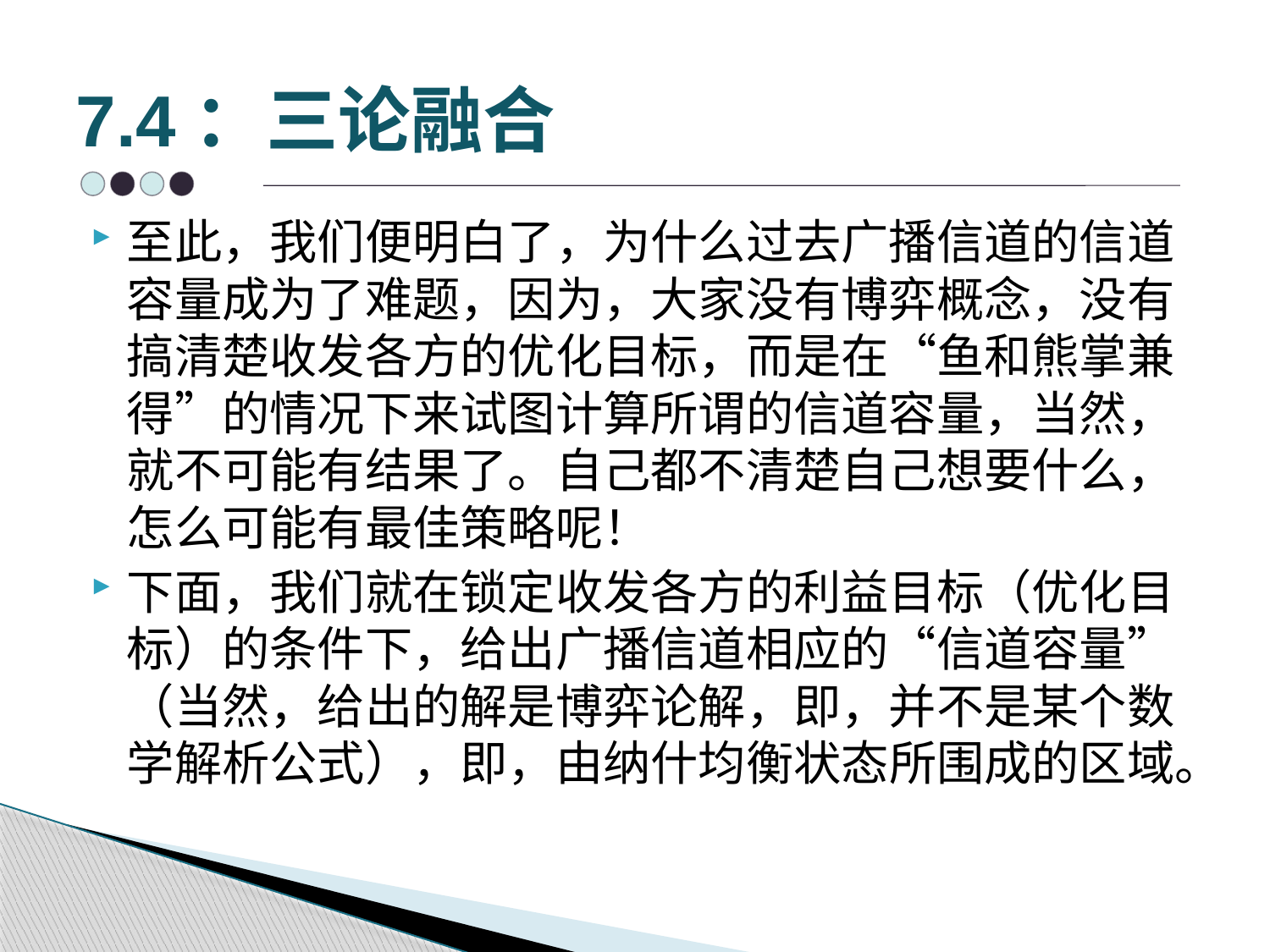

# 7.4：三论融合

至此，我们便明白了，为什么过去广播信道的信道容量成为了难题，因为，大家没有博弈概念，没有搞清楚收发各方的优化目标，而是在“鱼和熊掌兼得”的情况下来试图计算所谓的信道容量，当然，就不可能有结果了。自己都不清楚自己想要什么，怎么可能有最佳策略呢！
下面，我们就在锁定收发各方的利益目标（优化目标）的条件下，给出广播信道相应的“信道容量”（当然，给出的解是博弈论解，即，并不是某个数学解析公式），即，由纳什均衡状态所围成的区域。